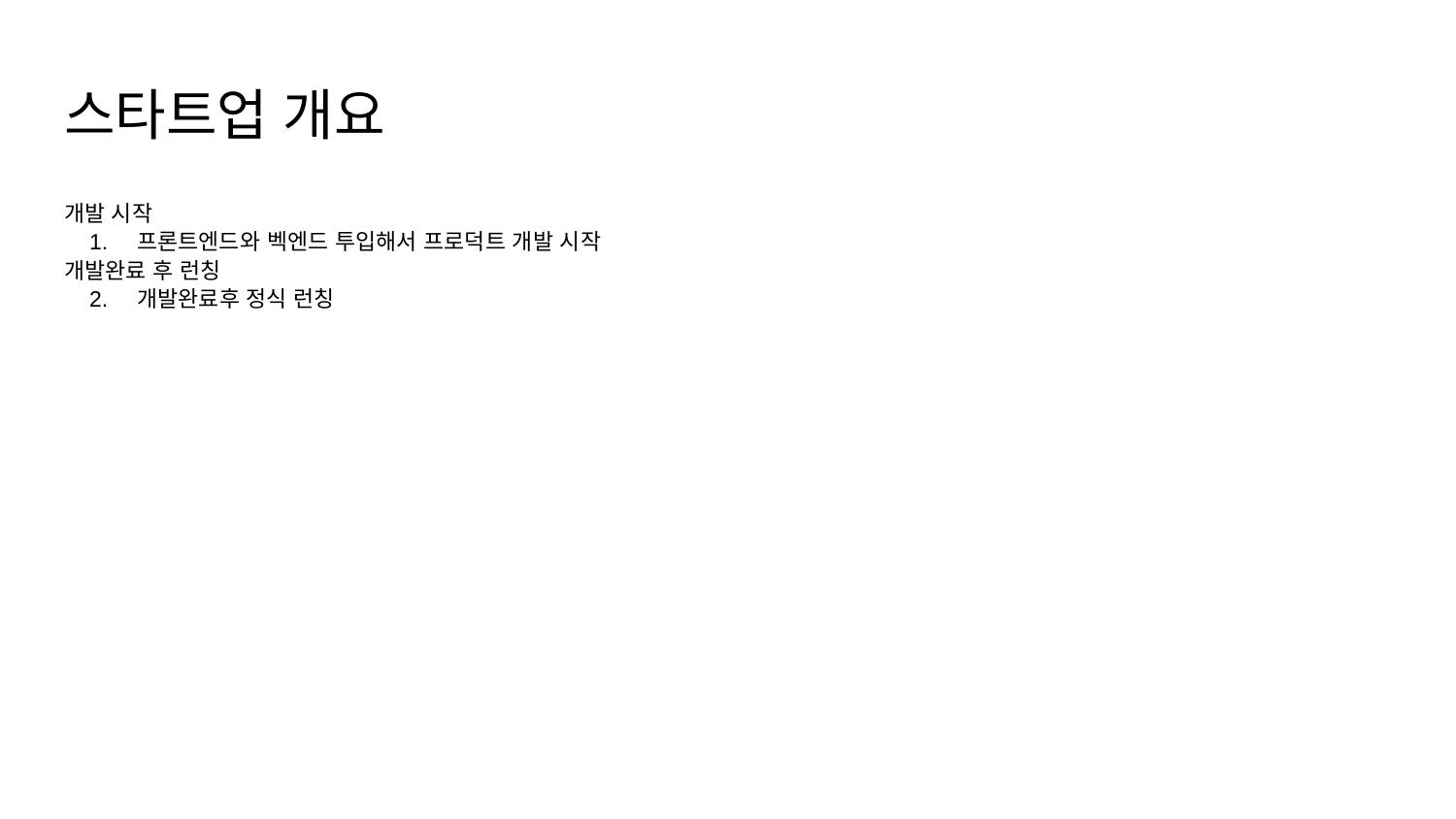

# 스타트업 개요

개발 시작
프론트엔드와 벡엔드 투입해서 프로덕트 개발 시작
개발완료 후 런칭
개발완료후 정식 런칭